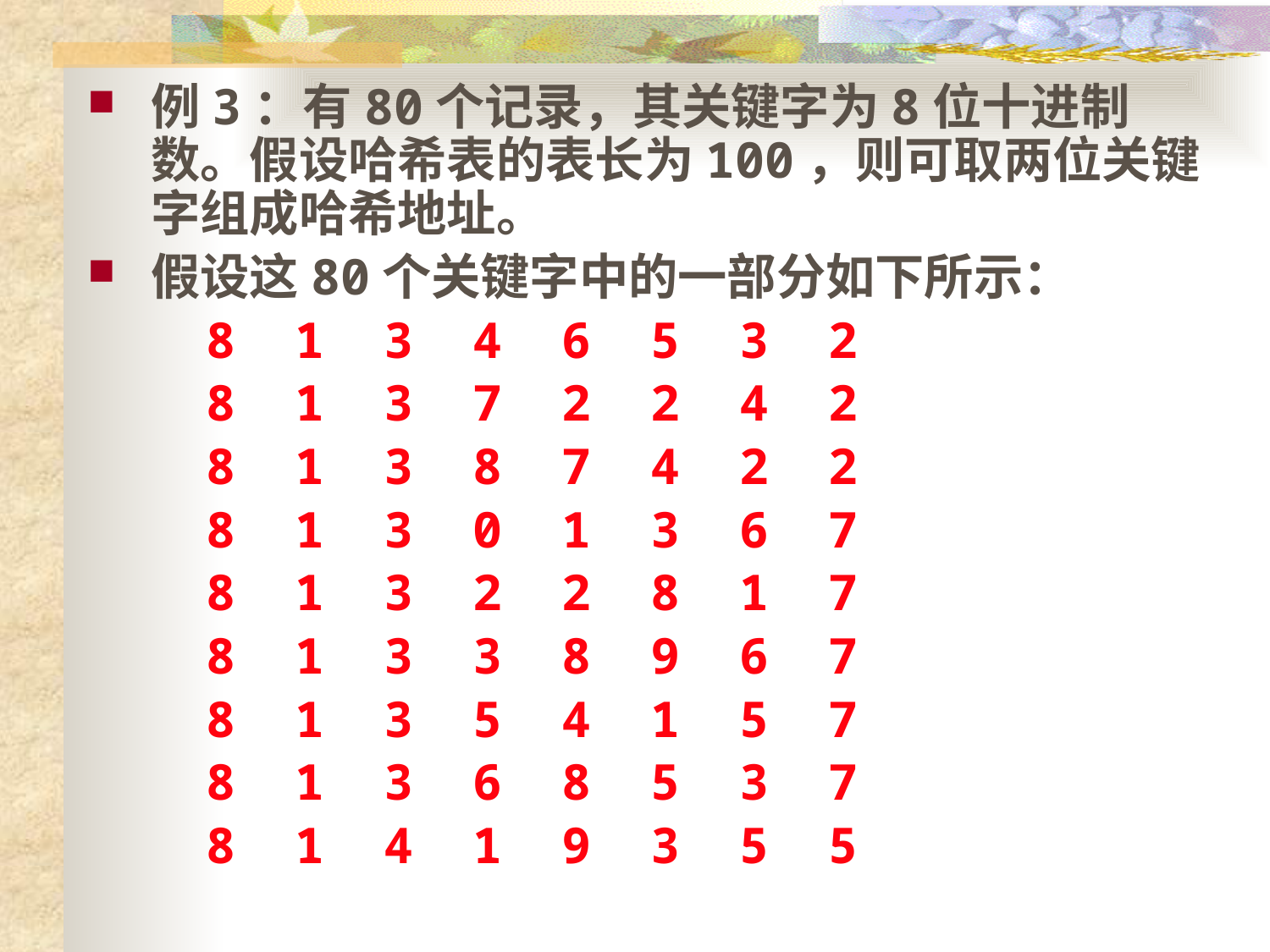

例3：有80个记录，其关键字为8位十进制数。假设哈希表的表长为100，则可取两位关键字组成哈希地址。
假设这80个关键字中的一部分如下所示：
    8  1  3  4  6  5  3  2
    8  1  3  7  2  2  4  2
    8  1  3  8  7  4  2  2
    8  1  3  0  1  3  6  7
    8  1  3  2  2  8  1  7
    8  1  3  3  8  9  6  7
    8  1  3  5  4  1  5  7
    8  1  3  6  8  5  3  7
    8  1  4  1  9  3  5  5